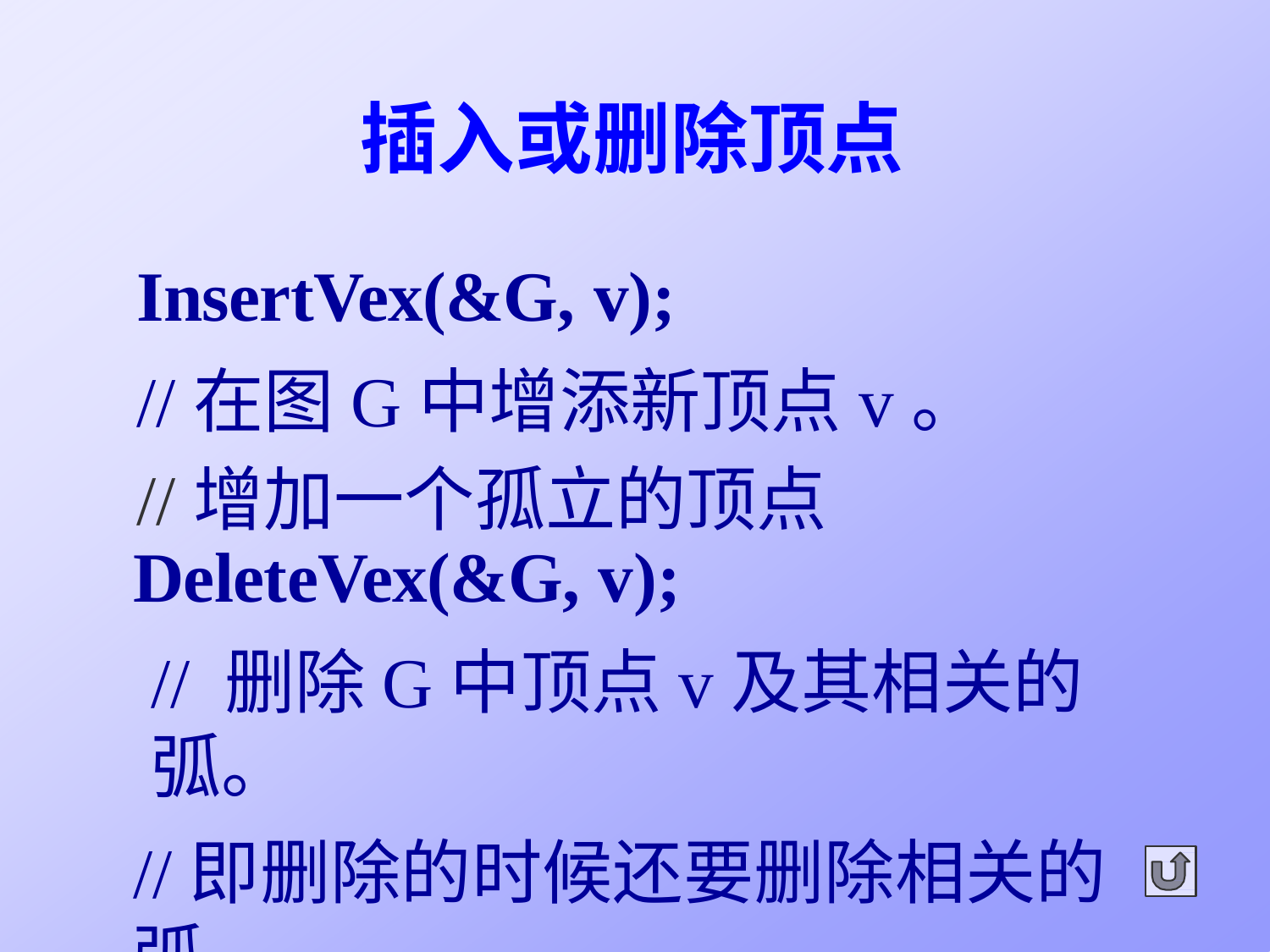

# 插入或删除顶点
InsertVex(&G, v);
//在图G中增添新顶点v。
//增加一个孤立的顶点
DeleteVex(&G, v);
// 删除G中顶点v及其相关的弧。
//即删除的时候还要删除相关的弧